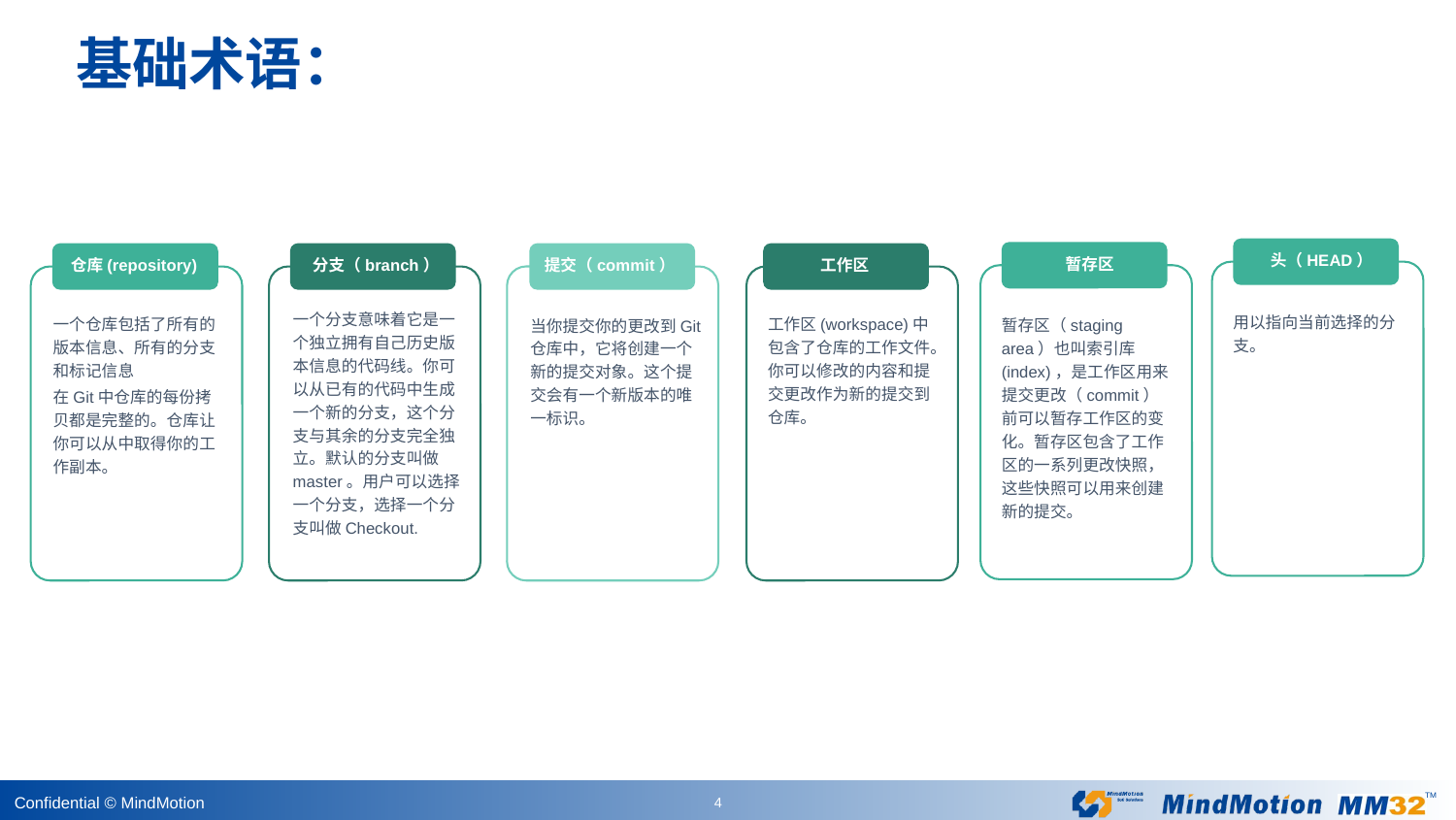

# 基础术语：

头（HEAD）
暂存区
仓库(repository)
分支（branch）
提交（commit）
工作区

一个分支意味着它是一个独立拥有自己历史版本信息的代码线。你可以从已有的代码中生成一个新的分支，这个分支与其余的分支完全独立。默认的分支叫做master。用户可以选择一个分支，选择一个分支叫做Checkout.
用以指向当前选择的分支。
一个仓库包括了所有的版本信息、所有的分支和标记信息
在Git中仓库的每份拷贝都是完整的。仓库让你可以从中取得你的工作副本。
工作区(workspace)中包含了仓库的工作文件。你可以修改的内容和提交更改作为新的提交到仓库。
暂存区（staging area）也叫索引库(index)，是工作区用来提交更改（commit）前可以暂存工作区的变化。暂存区包含了工作区的一系列更改快照，这些快照可以用来创建新的提交。
当你提交你的更改到Git仓库中，它将创建一个新的提交对象。这个提交会有一个新版本的唯一标识。
4